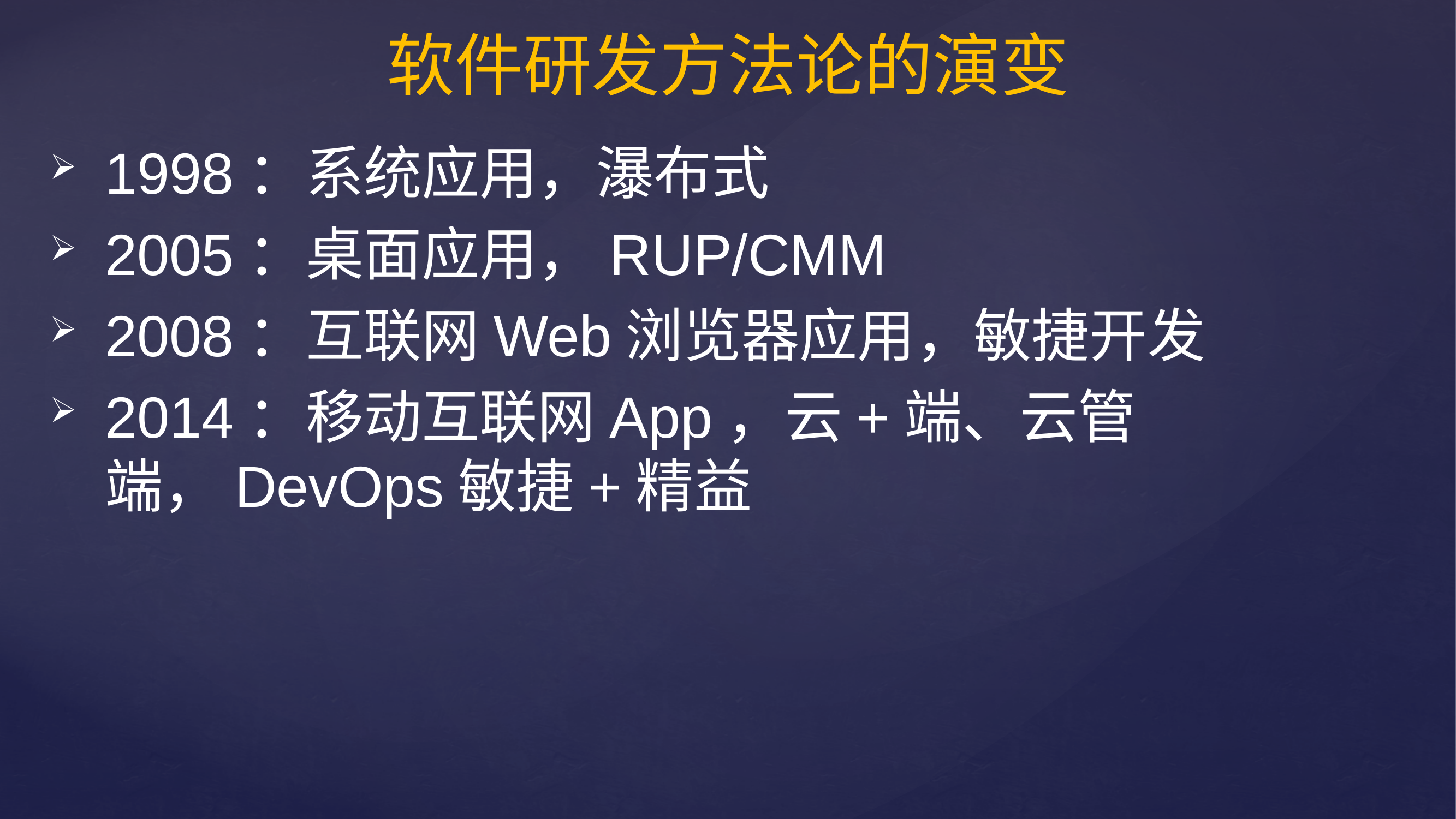

# 软件研发方法论的演变
1998：系统应用，瀑布式
2005：桌面应用，RUP/CMM
2008：互联网Web浏览器应用，敏捷开发
2014：移动互联网App，云+端、云管端，DevOps敏捷+精益